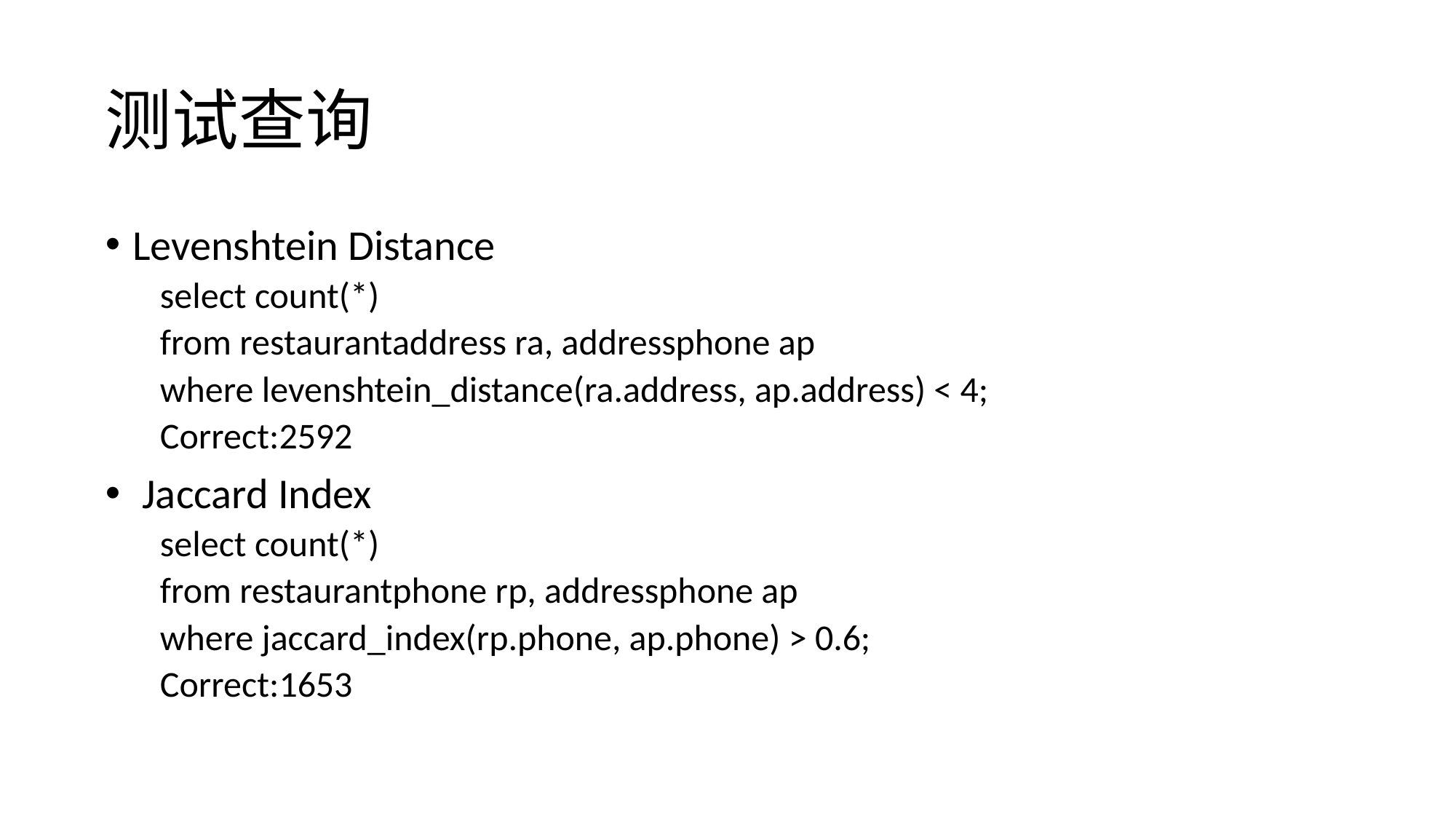

# 测试查询
Levenshtein Distance
select count(*)
from restaurantaddress ra, addressphone ap
where levenshtein_distance(ra.address, ap.address) < 4;
Correct:2592
 Jaccard Index
select count(*)
from restaurantphone rp, addressphone ap
where jaccard_index(rp.phone, ap.phone) > 0.6;
Correct:1653